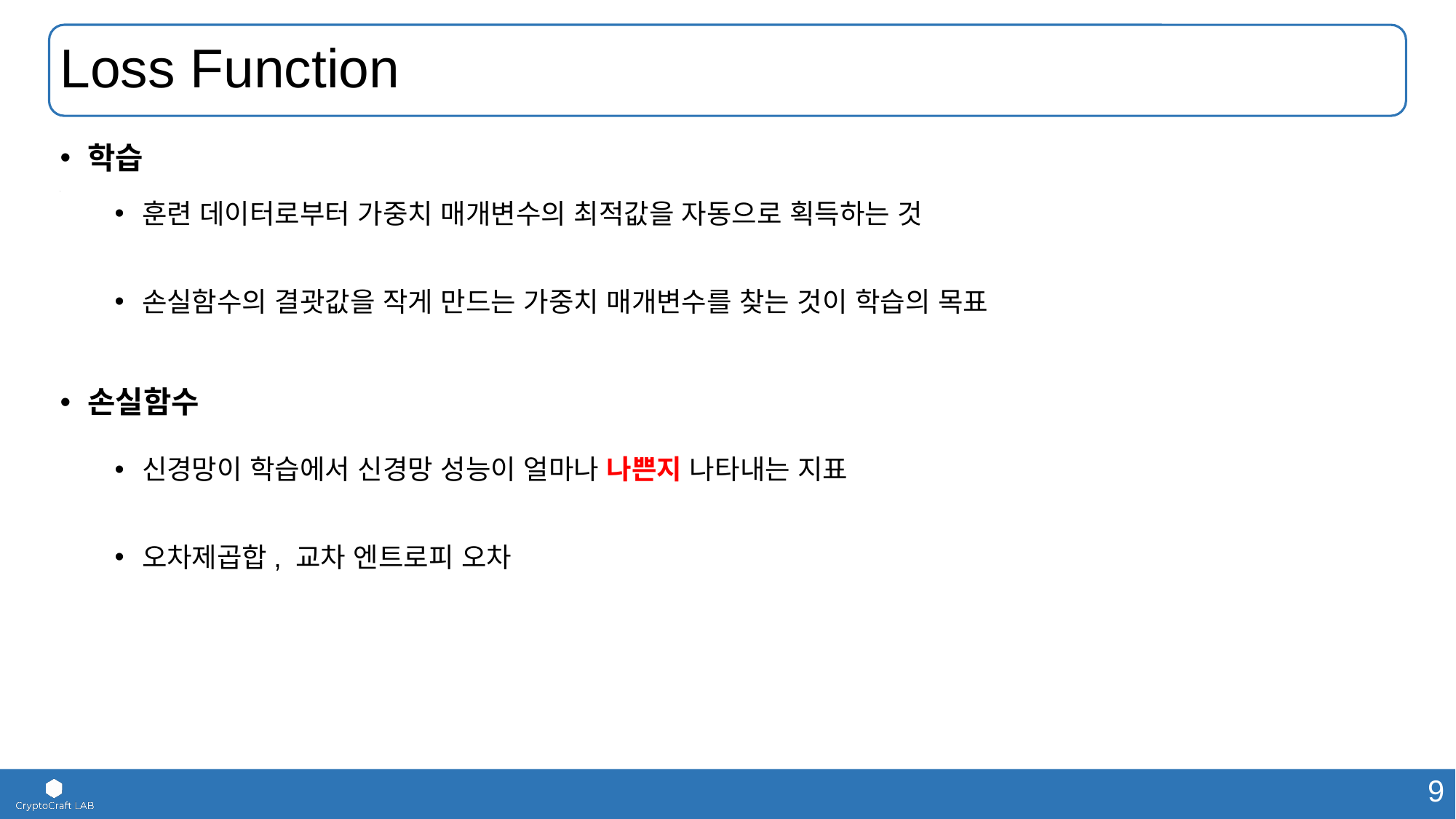

# Loss Function
학습

훈련 데이터로부터 가중치 매개변수의 최적값을 자동으로 획득하는 것

손실함수의 결괏값을 작게 만드는 가중치 매개변수를 찾는 것이 학습의 목표

손실함수

신경망이 학습에서 신경망 성능이 얼마나 나쁜지 나타내는 지표

오차제곱합, 교차 엔트로피 오차